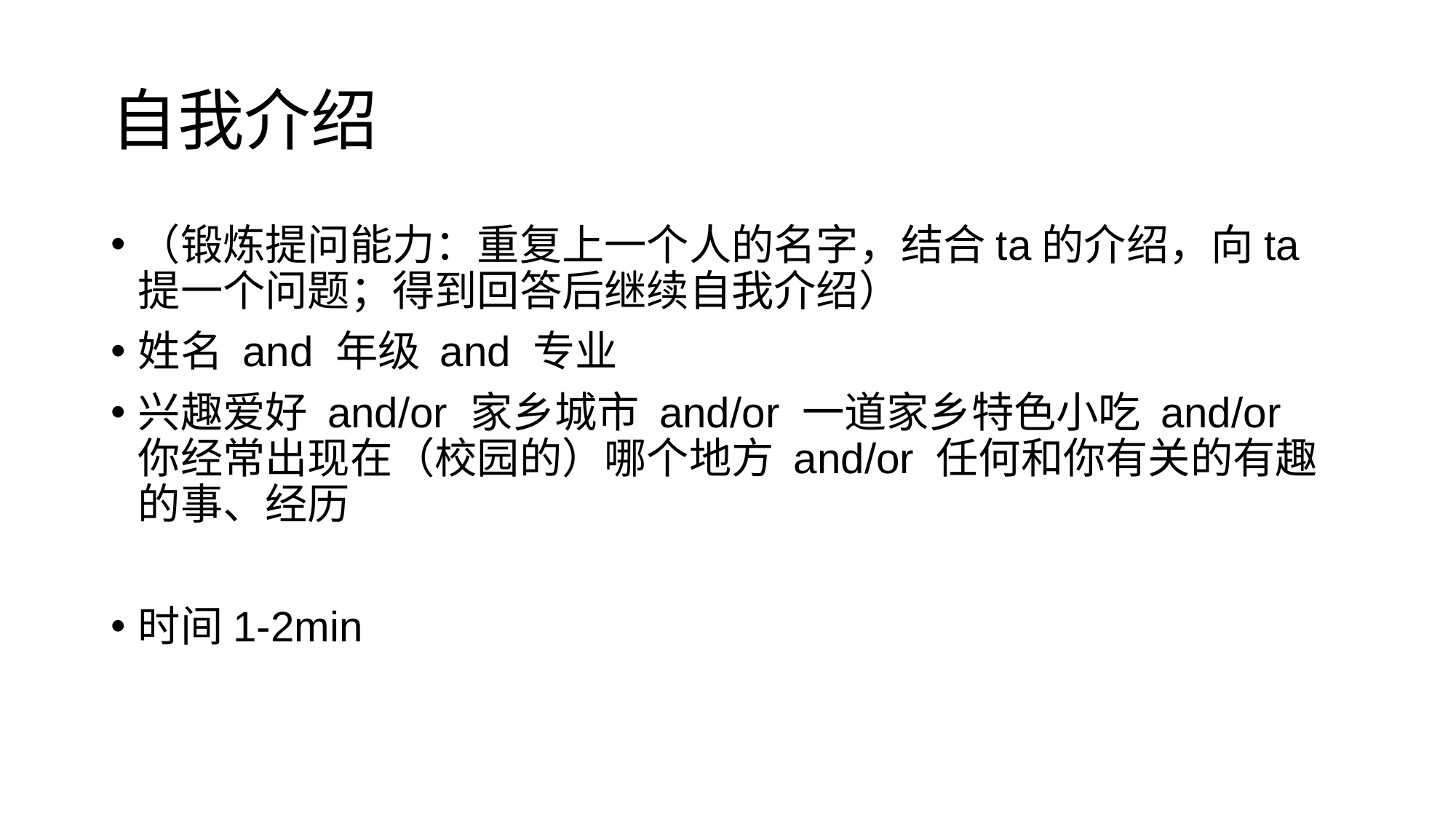

# 自我介绍
（锻炼提问能力：重复上一个人的名字，结合ta的介绍，向ta提一个问题；得到回答后继续自我介绍）
姓名 and 年级 and 专业
兴趣爱好 and/or 家乡城市 and/or 一道家乡特色小吃 and/or 你经常出现在（校园的）哪个地方 and/or 任何和你有关的有趣的事、经历

时间1-2min